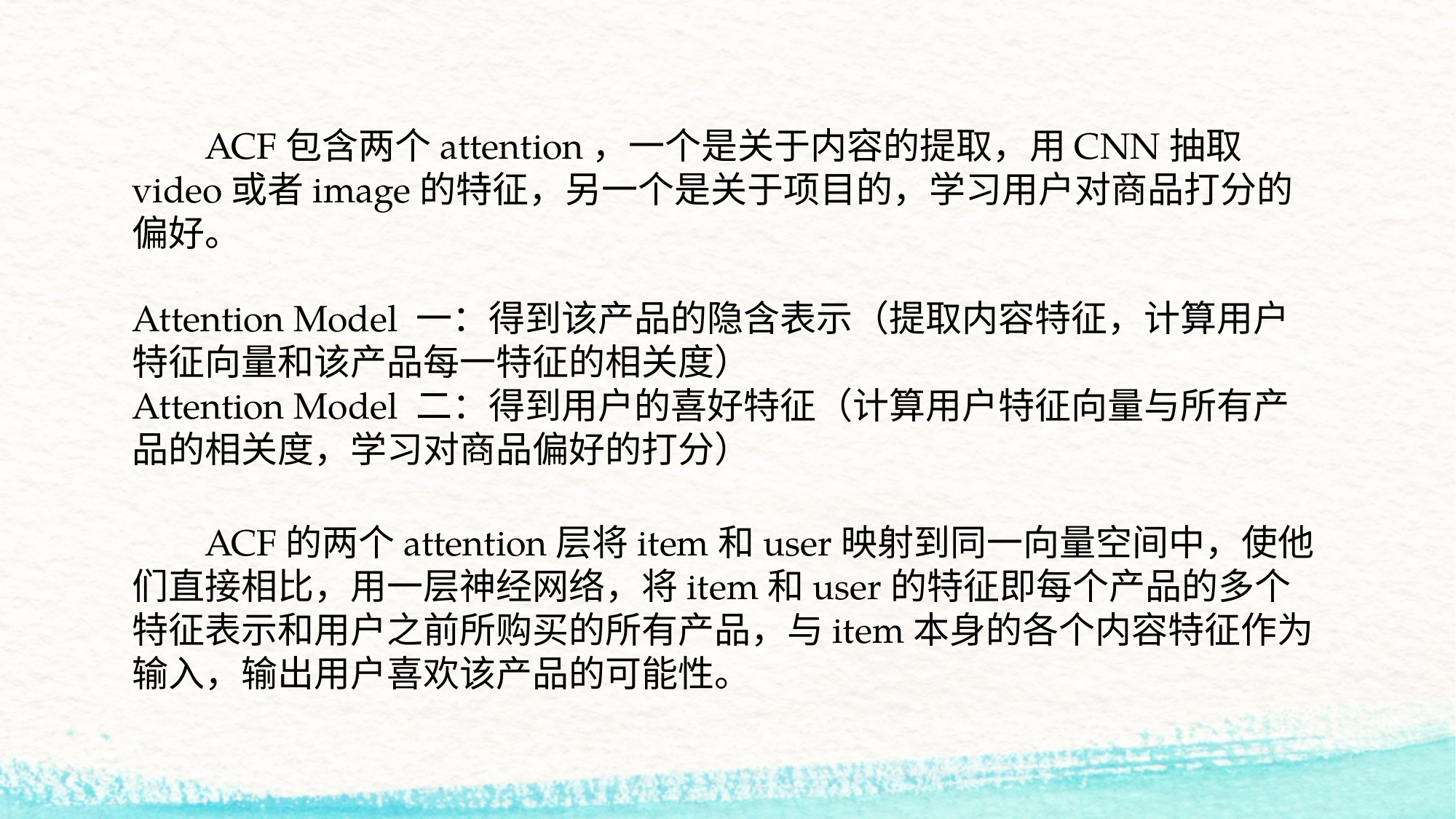

ACF包含两个attention，一个是关于内容的提取，用CNN抽取video或者image的特征，另一个是关于项目的，学习用户对商品打分的偏好。
Attention Model 一：得到该产品的隐含表示（提取内容特征，计算用户特征向量和该产品每一特征的相关度）
Attention Model 二：得到用户的喜好特征（计算用户特征向量与所有产品的相关度，学习对商品偏好的打分）
        ACF的两个attention层将item和user映射到同一向量空间中，使他们直接相比，用一层神经网络，将item和user的特征即每个产品的多个特征表示和用户之前所购买的所有产品，与item本身的各个内容特征作为输入，输出用户喜欢该产品的可能性。